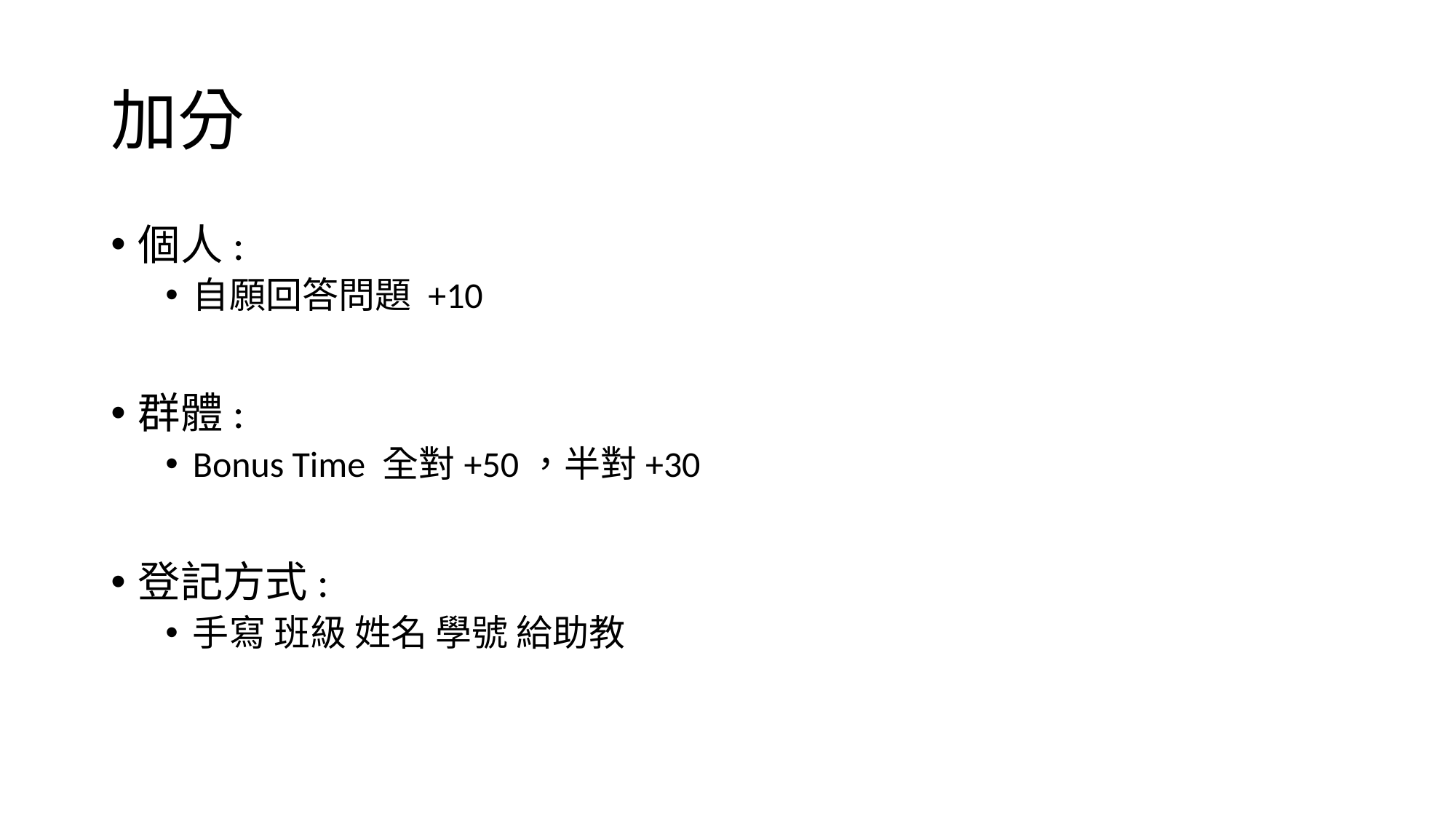

# 加分
個人:
自願回答問題 +10

群體:
Bonus Time 全對+50，半對+30

登記方式:
手寫 班級 姓名 學號 給助教